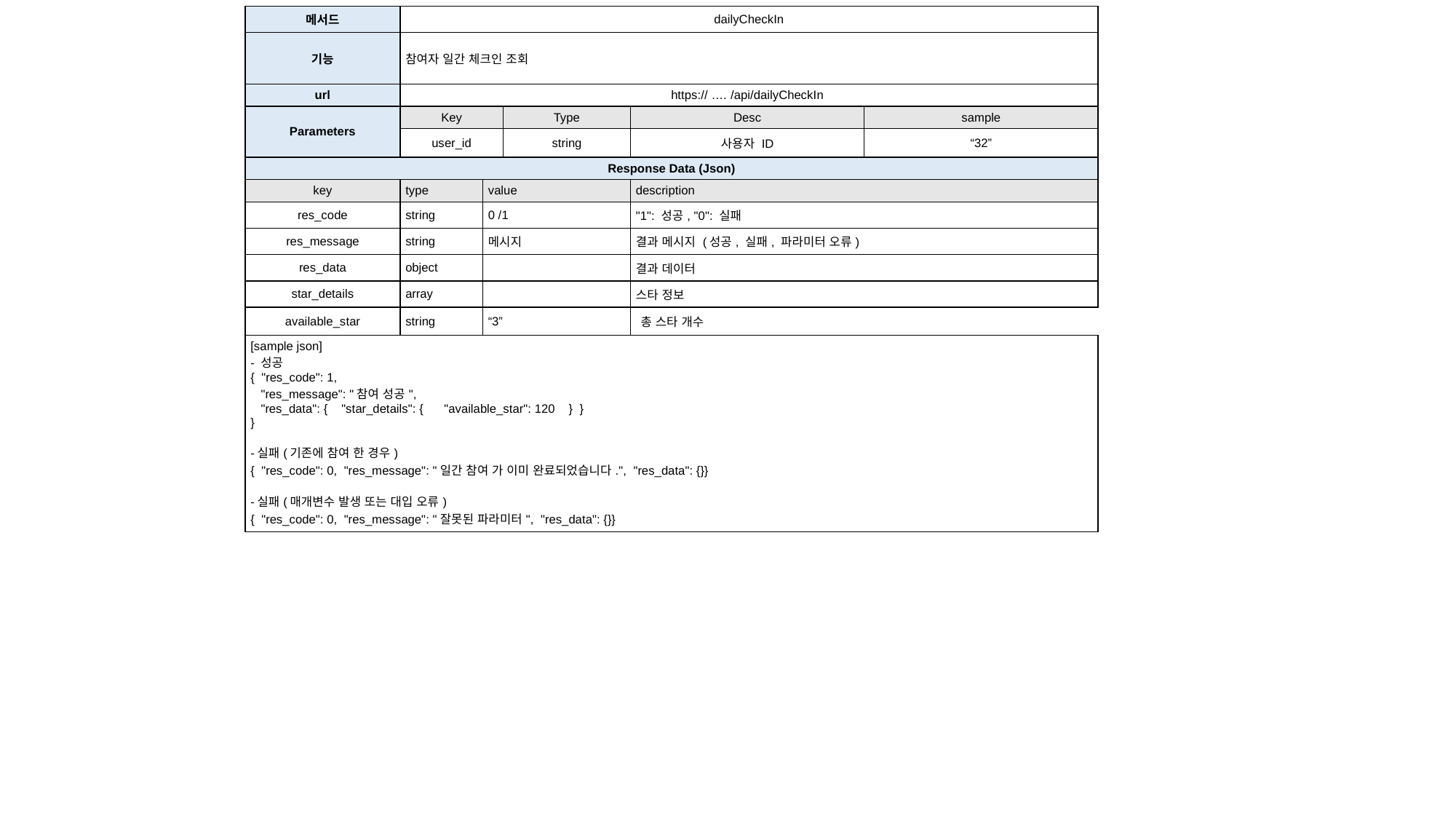

| 메서드 | dailyCheckIn |  |  |  |  |
| --- | --- | --- | --- | --- | --- |
| 기능 | 참여자 일간 체크인 조회 |  |  |  |  |
| url | https:// …. /api/dailyCheckIn |  |  |  |  |
| Parameters | Key | type | Type | Desc | sample |
|  | user\_id | String | string | 사용자 ID | “32” |
| Response Data (Json) |  |  |  |  |  |
| key | type | value |  | description |  |
| res\_code | string | 0 /1 |  | "1": 성공, "0": 실패 |  |
| res\_message | string | 메시지 |  | 결과 메시지 (성공, 실패, 파라미터 오류) |  |
| res\_data | object |  |  | 결과 데이터 |  |
| star\_details | array |  |  | 스타 정보 |  |
| available\_star | string | “3” |  | 총 스타 개수 |  |
| [sample json] - 성공 { "res\_code": 1, "res\_message": "참여 성공", "res\_data": { "star\_details": { "available\_star": 120 } } } -실패(기존에 참여 한 경우) { "res\_code": 0, "res\_message": "일간 참여 가 이미 완료되었습니다.", "res\_data": {}} -실패(매개변수 발생 또는 대입 오류) { "res\_code": 0, "res\_message": "잘못된 파라미터", "res\_data": {}} |  |  |  |  |  |